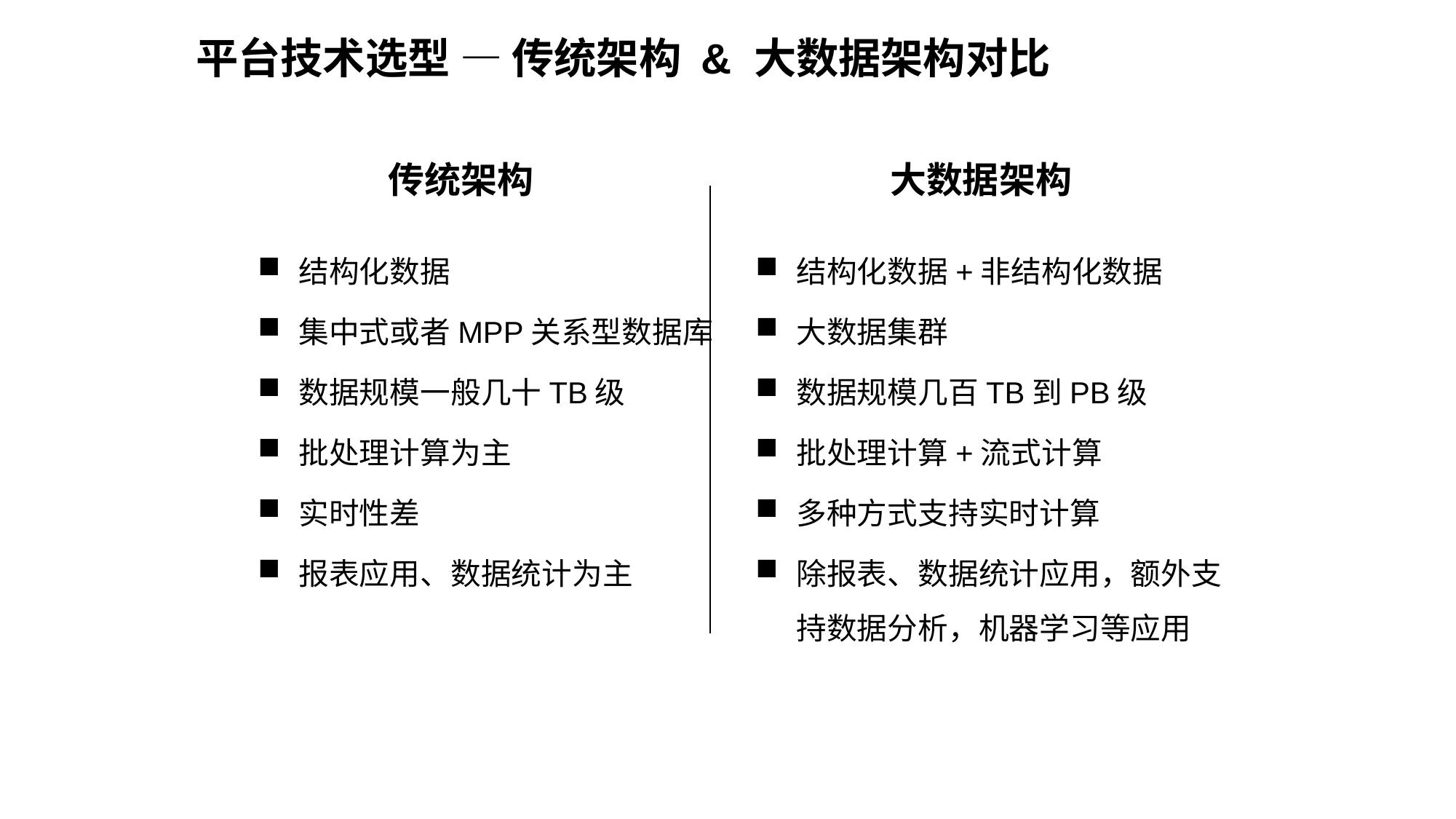

平台技术选型 — 传统架构 & 大数据架构对比
传统架构
大数据架构
结构化数据
集中式或者MPP关系型数据库
数据规模一般几十TB级
批处理计算为主
实时性差
报表应用、数据统计为主

结构化数据+非结构化数据
大数据集群
数据规模几百TB到PB级
批处理计算+流式计算
多种方式支持实时计算
除报表、数据统计应用，额外支持数据分析，机器学习等应用